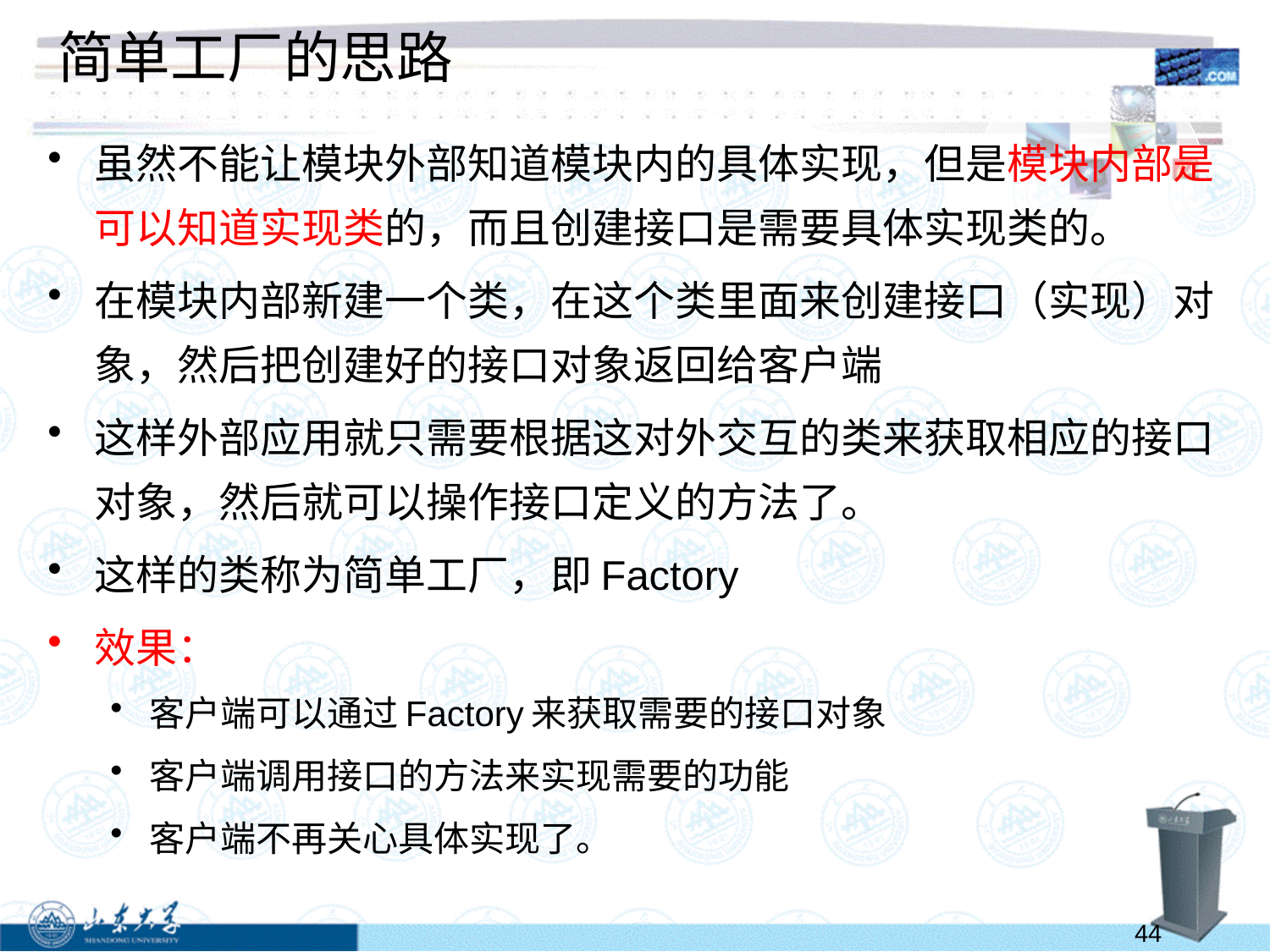

# 简单工厂的思路
虽然不能让模块外部知道模块内的具体实现，但是模块内部是可以知道实现类的，而且创建接口是需要具体实现类的。
在模块内部新建一个类，在这个类里面来创建接口（实现）对象，然后把创建好的接口对象返回给客户端
这样外部应用就只需要根据这对外交互的类来获取相应的接口对象，然后就可以操作接口定义的方法了。
这样的类称为简单工厂，即Factory
效果：
客户端可以通过Factory来获取需要的接口对象
客户端调用接口的方法来实现需要的功能
客户端不再关心具体实现了。
44